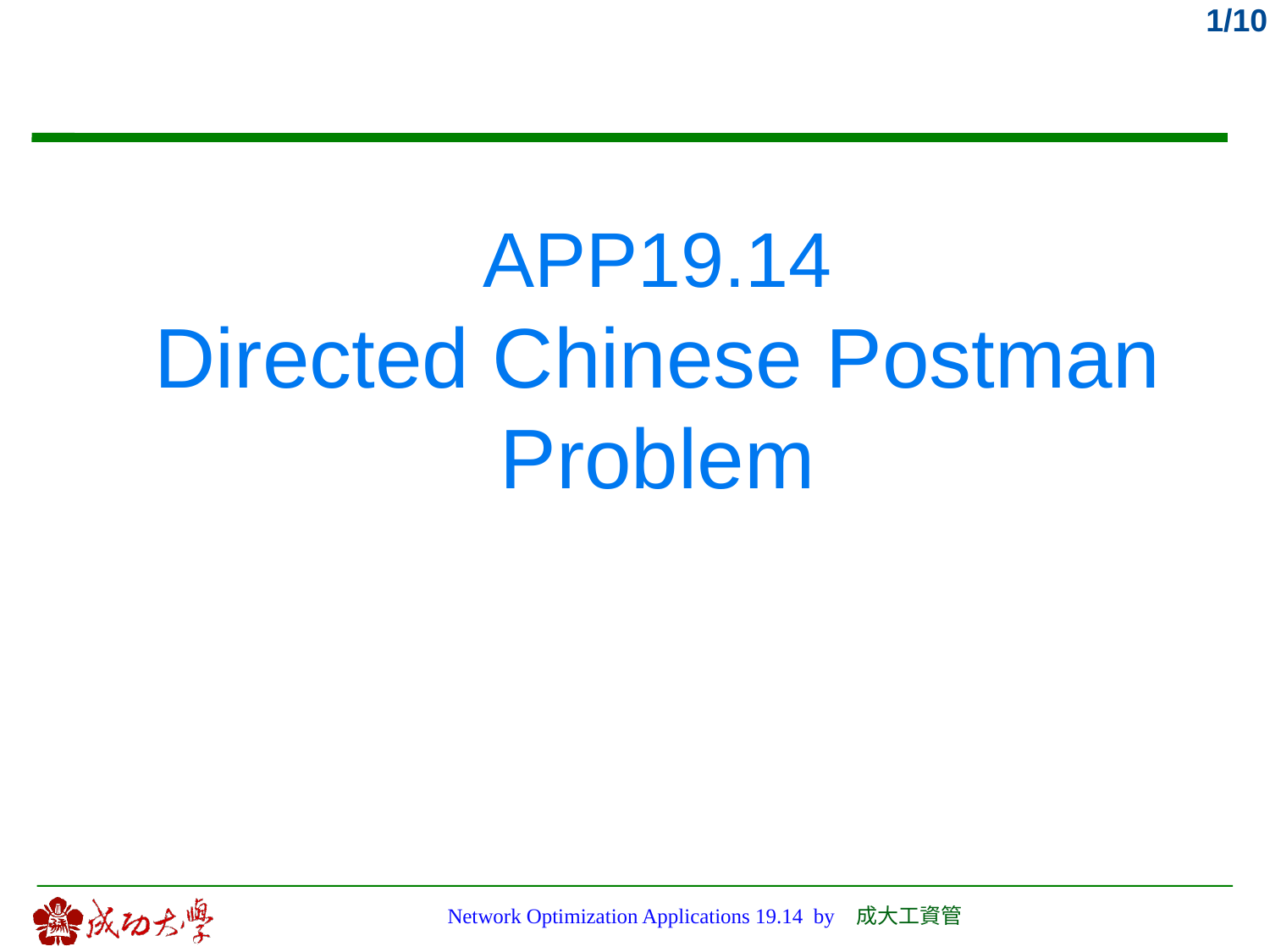

# APP19.14 Directed Chinese Postman Problem

Network Optimization Applications 19.14  by   成大工資管